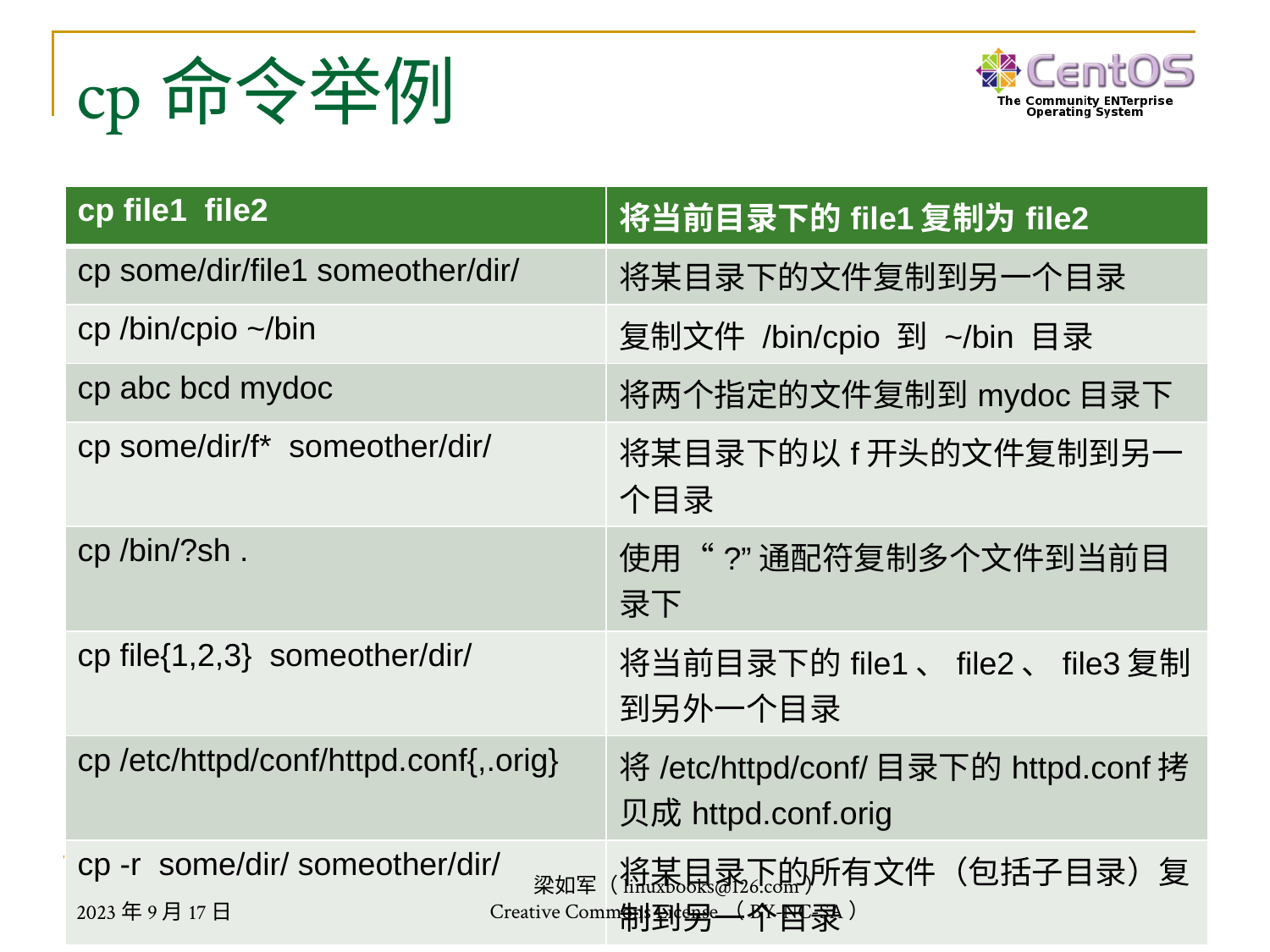

# cp命令举例
| cp file1 file2 | 将当前目录下的file1复制为file2 |
| --- | --- |
| cp some/dir/file1 someother/dir/ | 将某目录下的文件复制到另一个目录 |
| cp /bin/cpio ~/bin | 复制文件 /bin/cpio 到 ~/bin 目录 |
| cp abc bcd mydoc | 将两个指定的文件复制到mydoc目录下 |
| cp some/dir/f\* someother/dir/ | 将某目录下的以f开头的文件复制到另一个目录 |
| cp /bin/?sh . | 使用“?”通配符复制多个文件到当前目录下 |
| cp file{1,2,3} someother/dir/ | 将当前目录下的file1、file2、file3复制到另外一个目录 |
| cp /etc/httpd/conf/httpd.conf{,.orig} | 将/etc/httpd/conf/目录下的httpd.conf拷贝成httpd.conf.orig |
| cp -r some/dir/ someother/dir/ | 将某目录下的所有文件（包括子目录）复制到另一个目录 |
梁如军（linuxbooks@126.com）
Creative Commons License（BY-NC-SA）
2023年9月17日
47